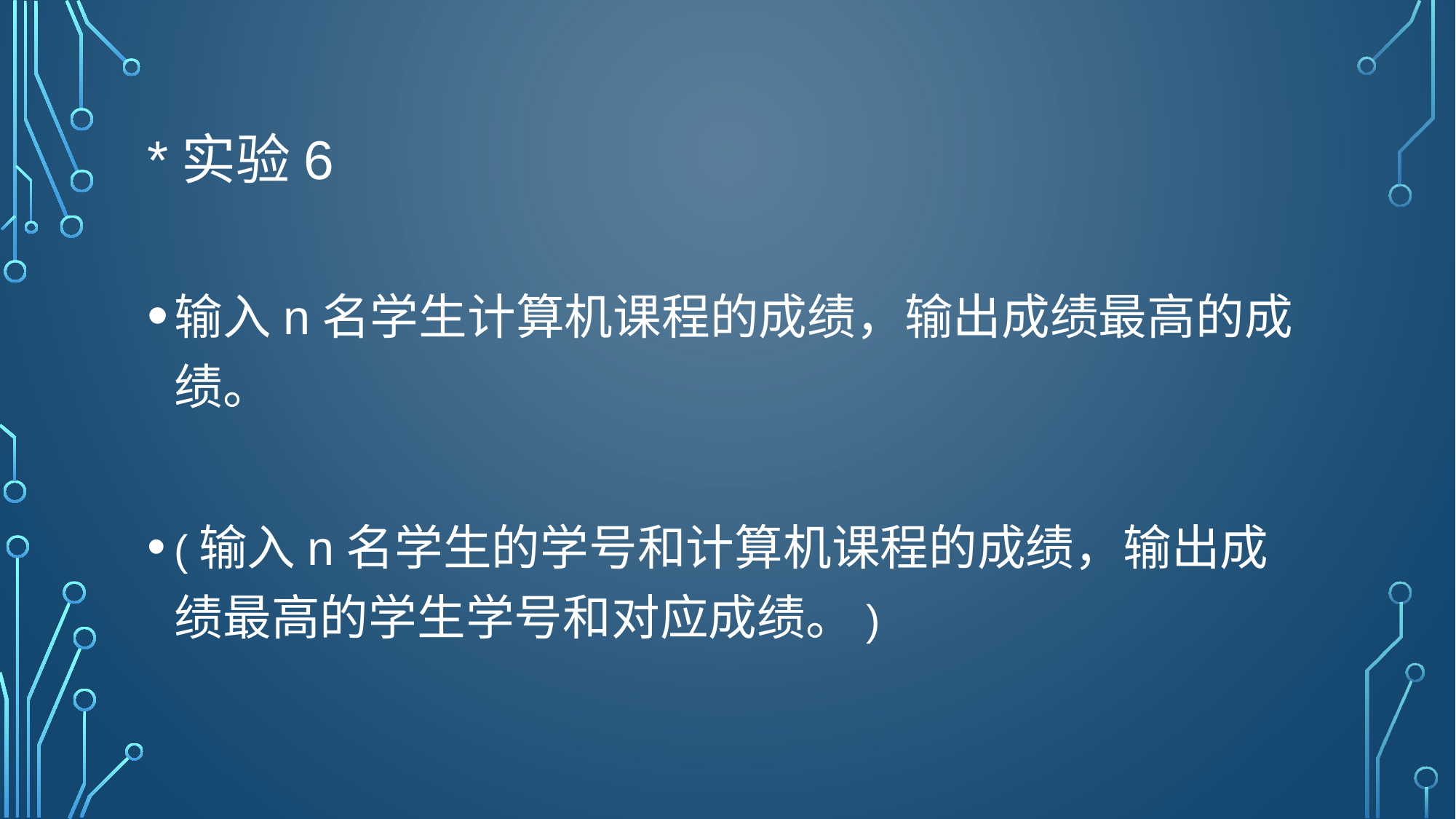

# *实验6
输入n名学生计算机课程的成绩，输出成绩最高的成绩。

(输入n名学生的学号和计算机课程的成绩，输出成绩最高的学生学号和对应成绩。)